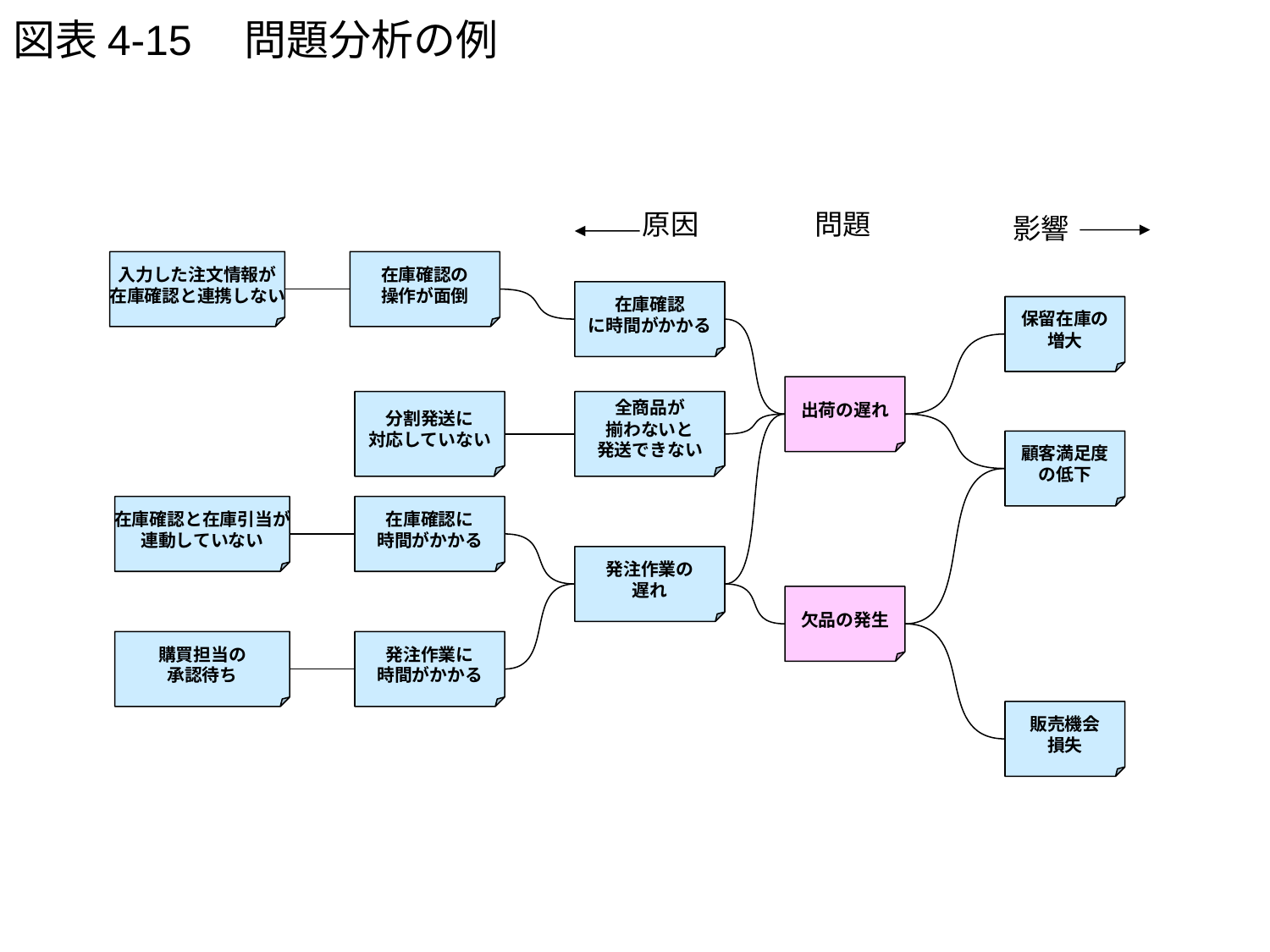

# 図表4-15　問題分析の例
原因
問題
影響

入力した注文情報が
在庫確認と連携しない
在庫確認の
操作が面倒
在庫確認
に時間がかかる
保留在庫の
増大
出荷の遅れ
分割発送に
対応していない
全商品が
揃わないと
発送できない
顧客満足度
の低下
在庫確認と在庫引当が
連動していない
在庫確認に
時間がかかる
発注作業の
遅れ
欠品の発生
購買担当の
承認待ち
発注作業に
時間がかかる
販売機会
損失